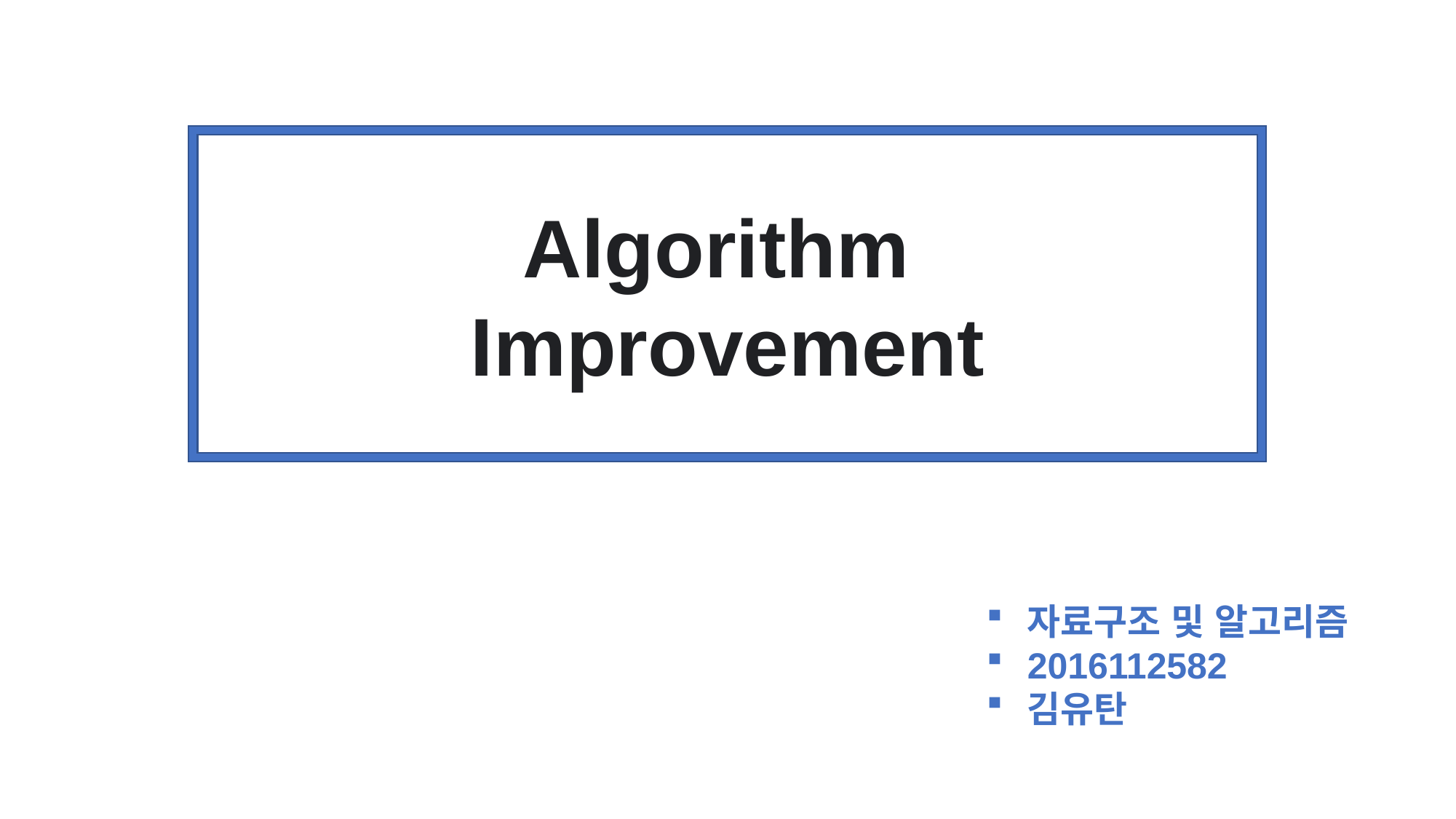

Algorithm
Improvement
자료구조 및 알고리즘
2016112582
김유탄